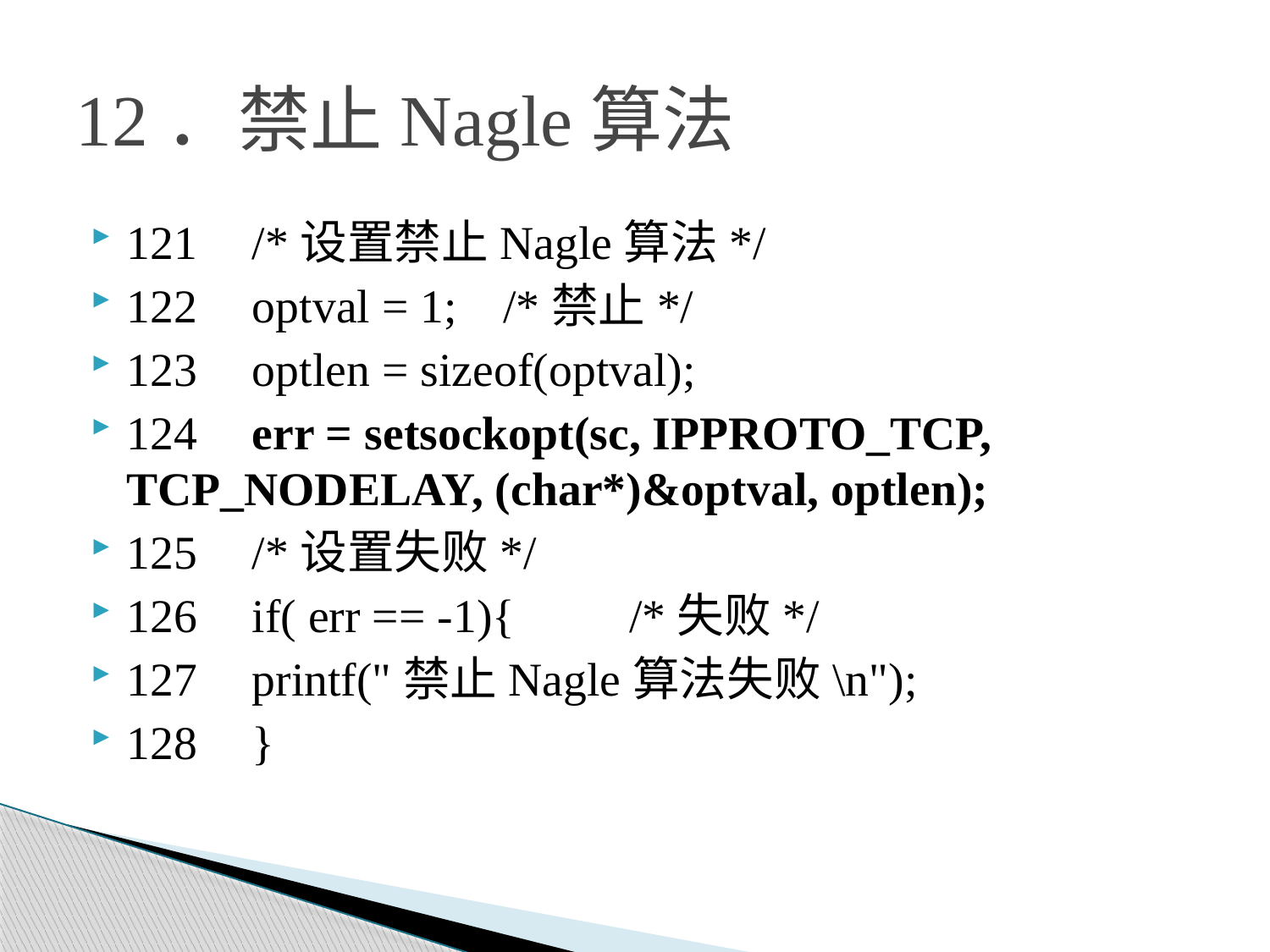

# 12．禁止Nagle算法
121		/*设置禁止Nagle算法*/
122		optval = 1;		/*禁止*/
123		optlen = sizeof(optval);
124		err = setsockopt(sc, IPPROTO_TCP, TCP_NODELAY, (char*)&optval, optlen);
125		/*设置失败*/
126		if( err == -1){	/*失败*/
127			printf("禁止Nagle算法失败\n");
128		}